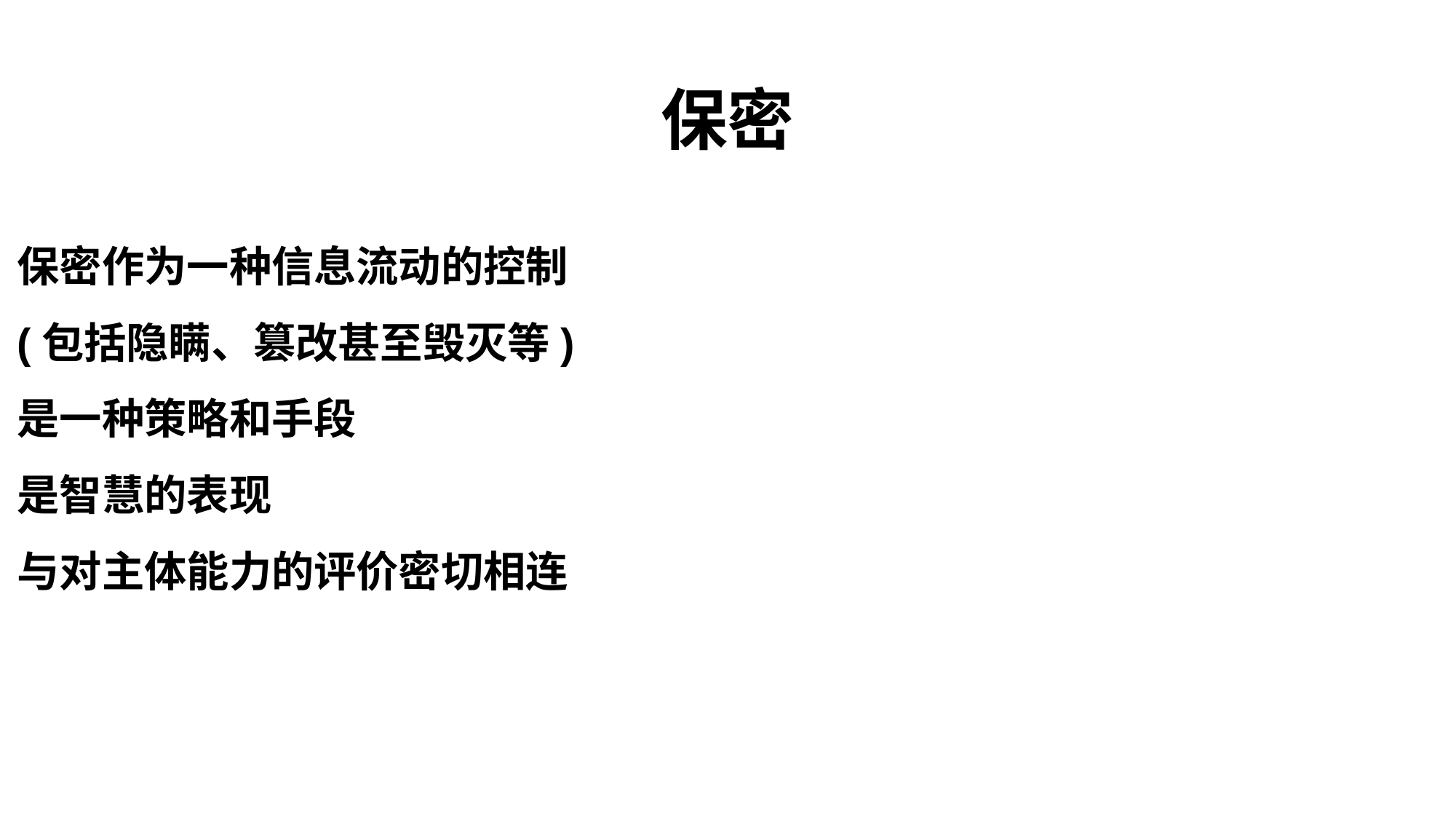

# 保密

保密作为一种信息流动的控制
(包括隐瞒、篡改甚至毁灭等)
是一种策略和手段
是智慧的表现
与对主体能力的评价密切相连